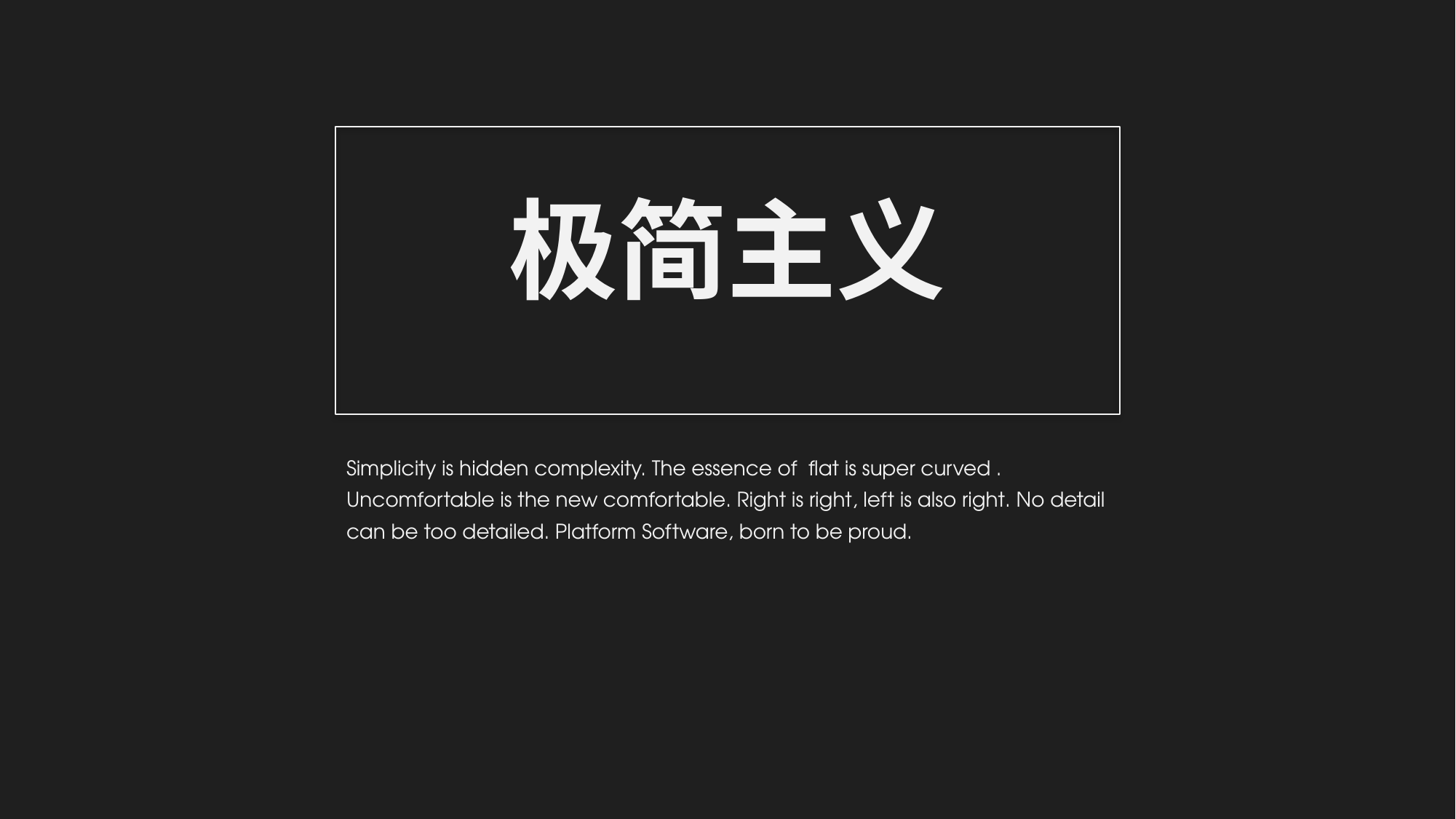

极简主义
Simplicity is hidden complexity. The essence of  flat is super curved . Uncomfortable is the new comfortable. Right is right, left is also right. No detail can be too detailed. Platform Software, born to be proud.